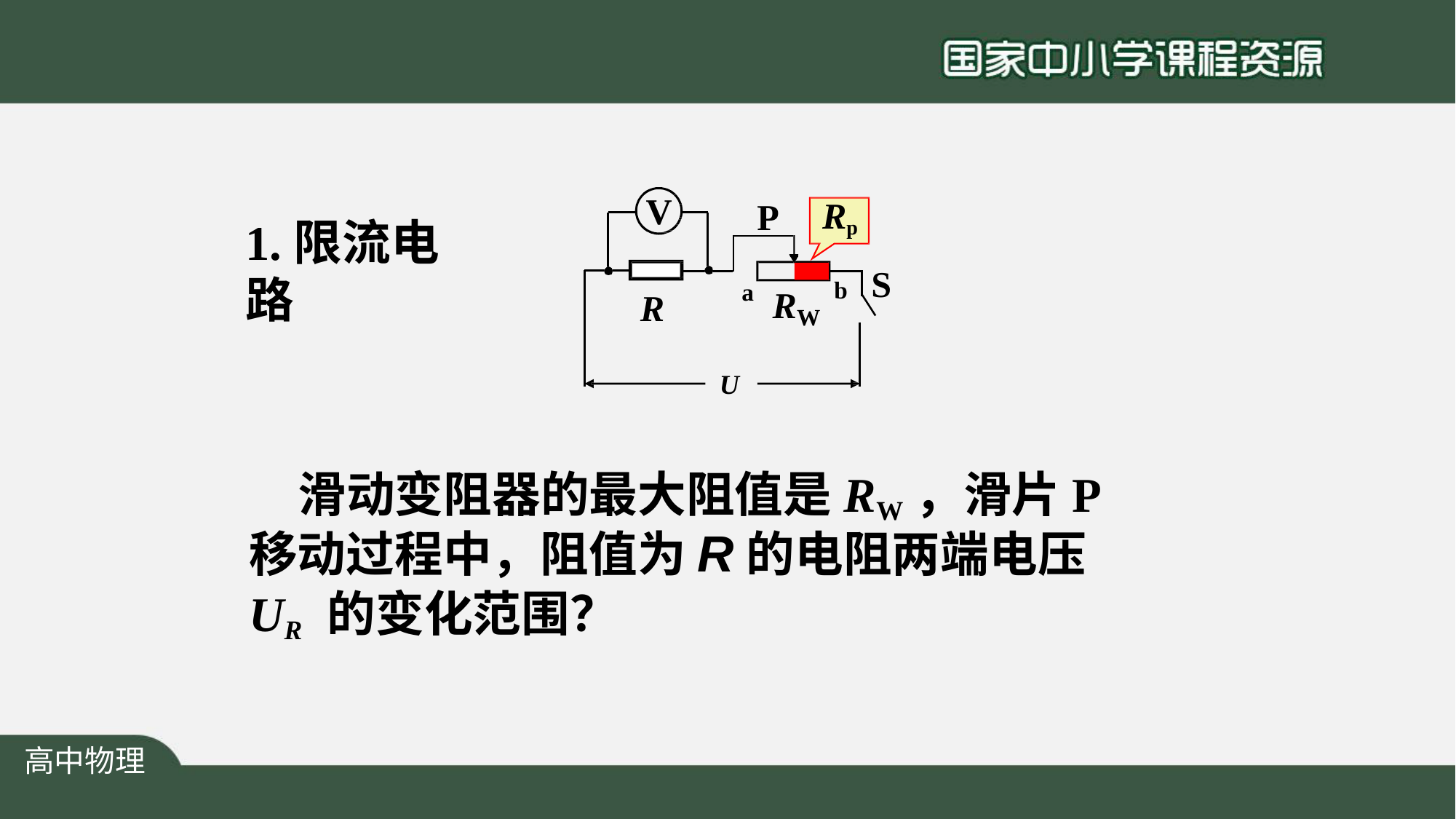

V

Rp
P

1.限流电路

S

b
a
R
R

W

U

滑动变阻器的最大阻值是RW，滑片P  移动过程中，阻值为R的电阻两端电压UR  的变化范围？
高中物理